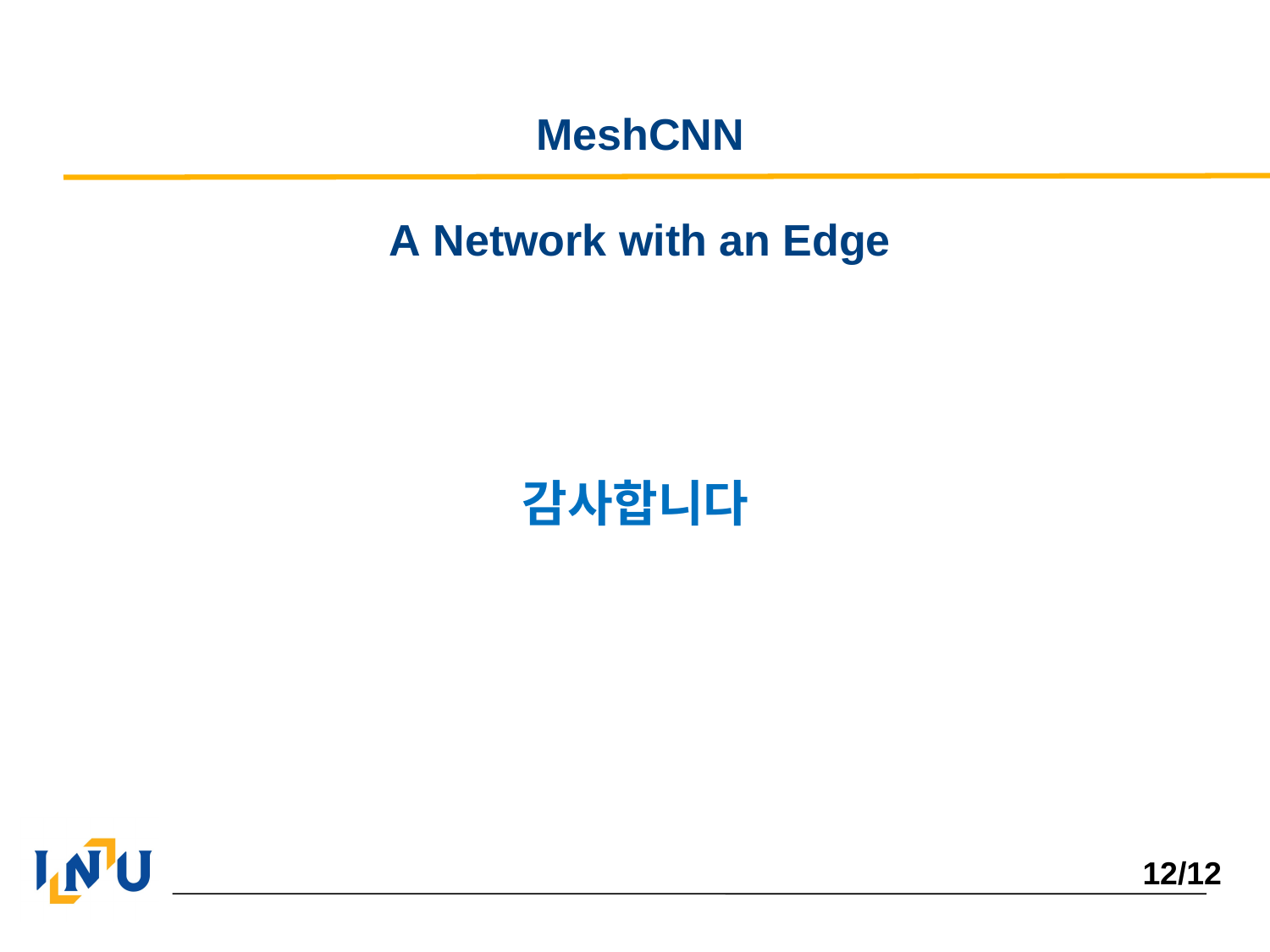

MeshCNN
A Network with an Edge
감사합니다